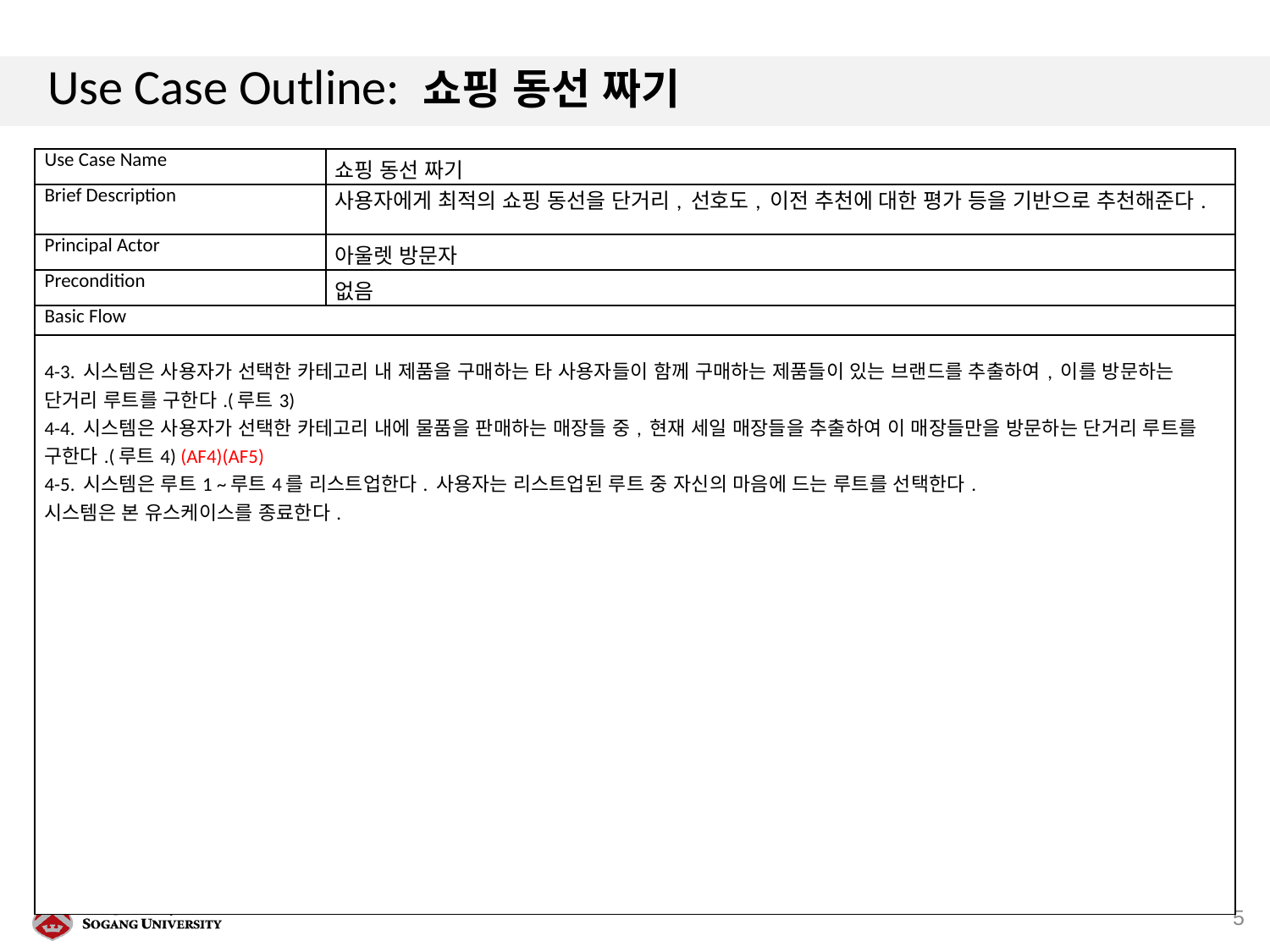

# Use Case Outline: 쇼핑 동선 짜기
| Use Case Name | 쇼핑 동선 짜기 |
| --- | --- |
| Brief Description | 사용자에게 최적의 쇼핑 동선을 단거리, 선호도, 이전 추천에 대한 평가 등을 기반으로 추천해준다. |
| Principal Actor | 아울렛 방문자 |
| Precondition | 없음 |
| Basic Flow |  |
| 4-3. 시스템은 사용자가 선택한 카테고리 내 제품을 구매하는 타 사용자들이 함께 구매하는 제품들이 있는 브랜드를 추출하여, 이를 방문하는 단거리 루트를 구한다.(루트3) 4-4. 시스템은 사용자가 선택한 카테고리 내에 물품을 판매하는 매장들 중, 현재 세일 매장들을 추출하여 이 매장들만을 방문하는 단거리 루트를 구한다.(루트4) (AF4)(AF5) 4-5. 시스템은 루트1 ~루트4를 리스트업한다. 사용자는 리스트업된 루트 중 자신의 마음에 드는 루트를 선택한다. 시스템은 본 유스케이스를 종료한다. |  |
5